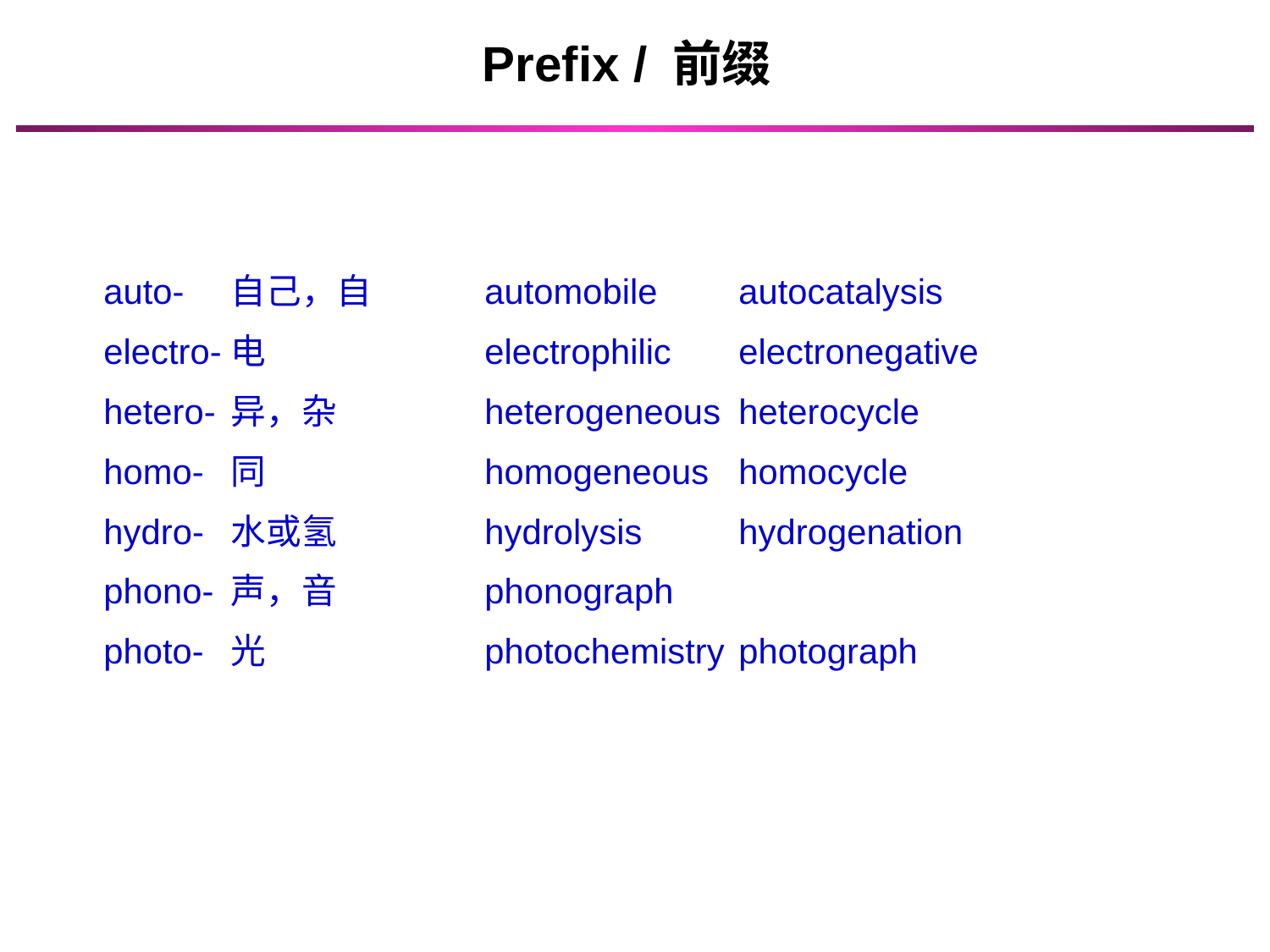

Prefix / 前缀

	auto-	自己，自	automobile	autocatalysis
	electro-	电		electrophilic	electronegative
	hetero-	异，杂		heterogeneous	heterocycle
	homo-	同		homogeneous	homocycle
	hydro-	水或氢		hydrolysis	hydrogenation
	phono-	声，音		phonograph
	photo-	光		photochemistry	photograph